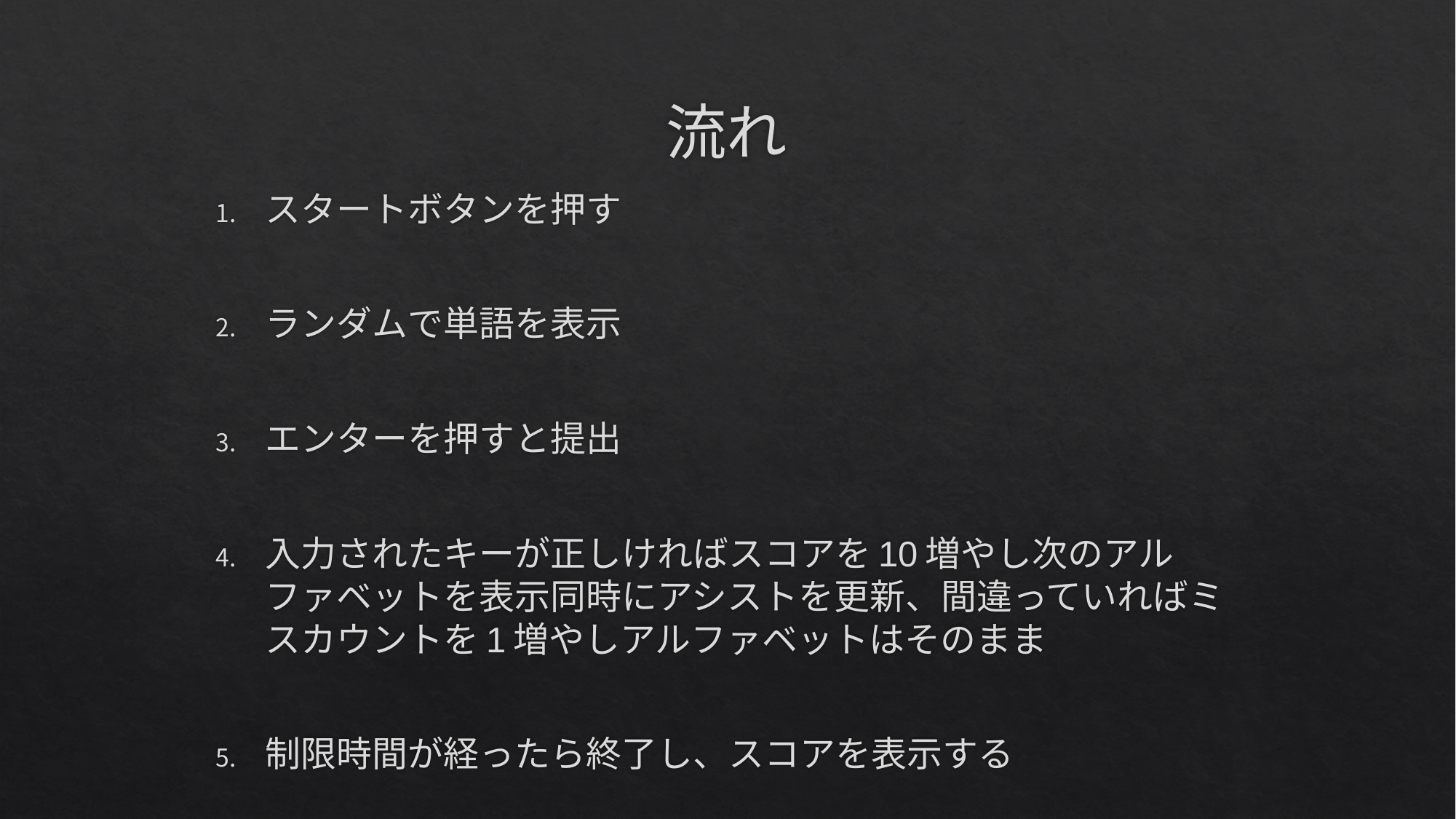

# 流れ
スタートボタンを押す

ランダムで単語を表示

エンターを押すと提出

入力されたキーが正しければスコアを10増やし次のアルファベットを表示同時にアシストを更新、間違っていればミスカウントを1増やしアルファベットはそのまま

制限時間が経ったら終了し、スコアを表示する